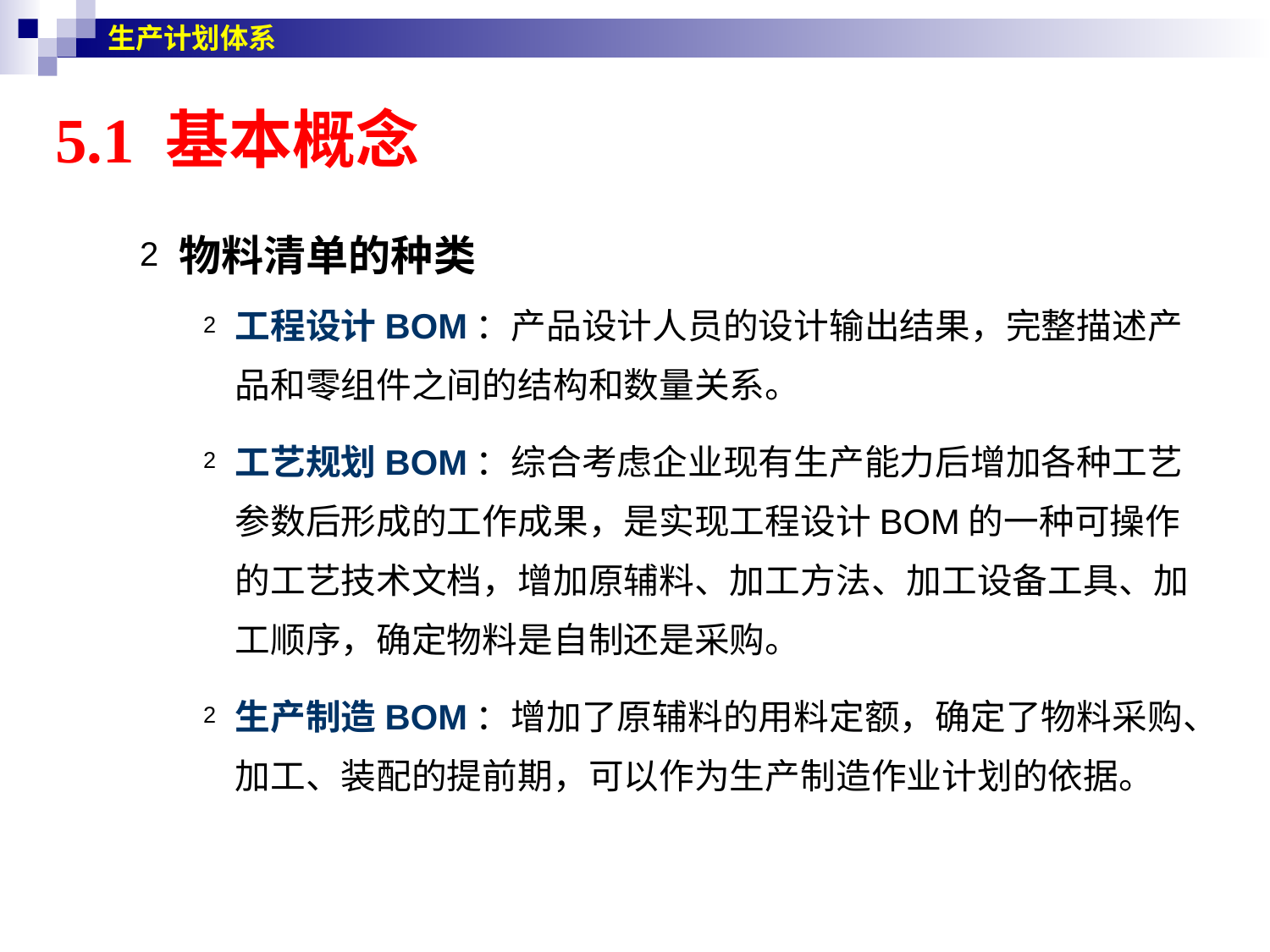

生产计划体系
5.1 基本概念
物料清单的种类
工程设计BOM：产品设计人员的设计输出结果，完整描述产品和零组件之间的结构和数量关系。
工艺规划BOM：综合考虑企业现有生产能力后增加各种工艺参数后形成的工作成果，是实现工程设计BOM的一种可操作的工艺技术文档，增加原辅料、加工方法、加工设备工具、加工顺序，确定物料是自制还是采购。
生产制造BOM：增加了原辅料的用料定额，确定了物料采购、加工、装配的提前期，可以作为生产制造作业计划的依据。